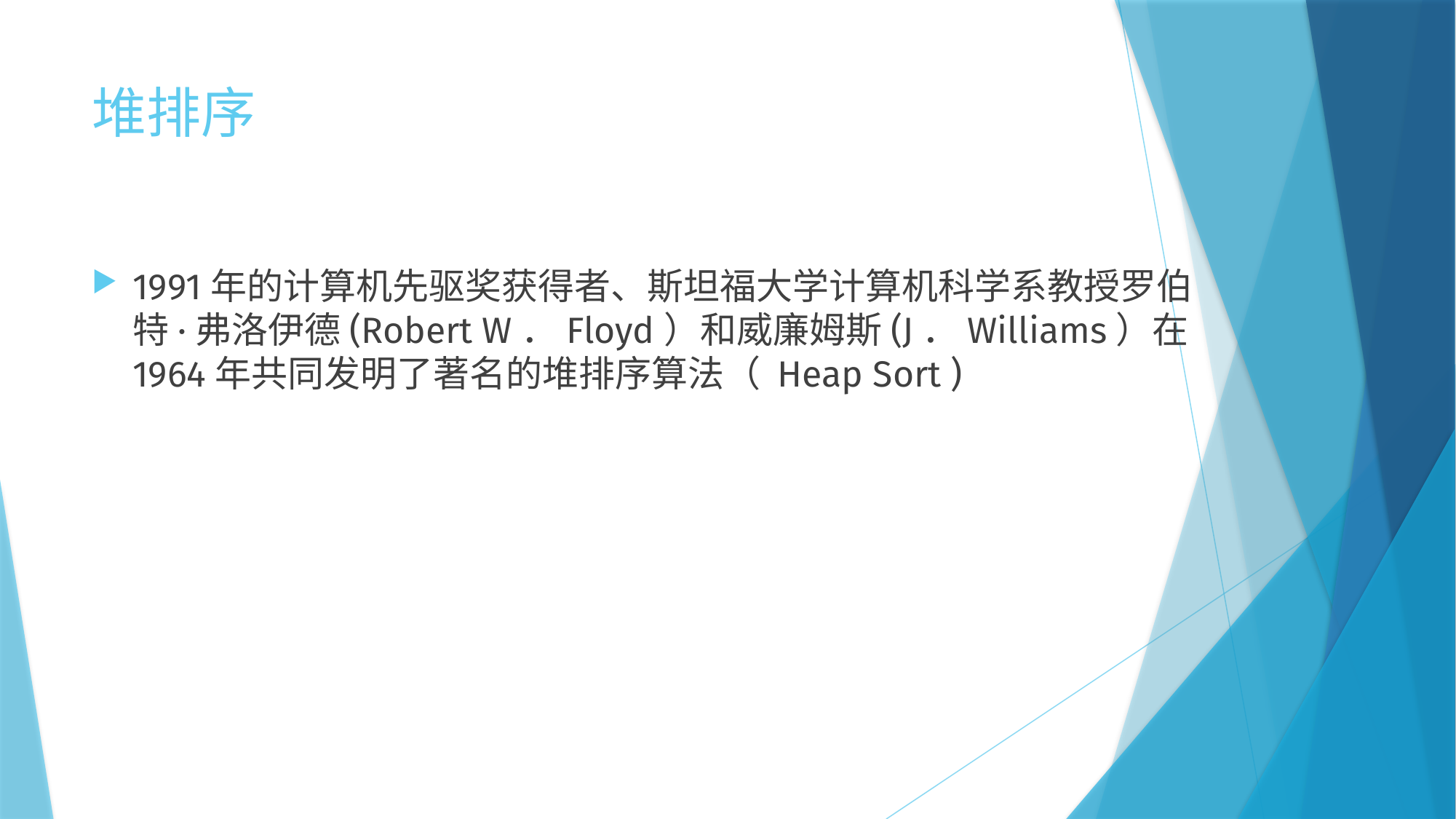

# 堆排序
1991年的计算机先驱奖获得者、斯坦福大学计算机科学系教授罗伯特·弗洛伊德(Robert W．Floyd）和威廉姆斯(J．Williams）在1964年共同发明了著名的堆排序算法（ Heap Sort )